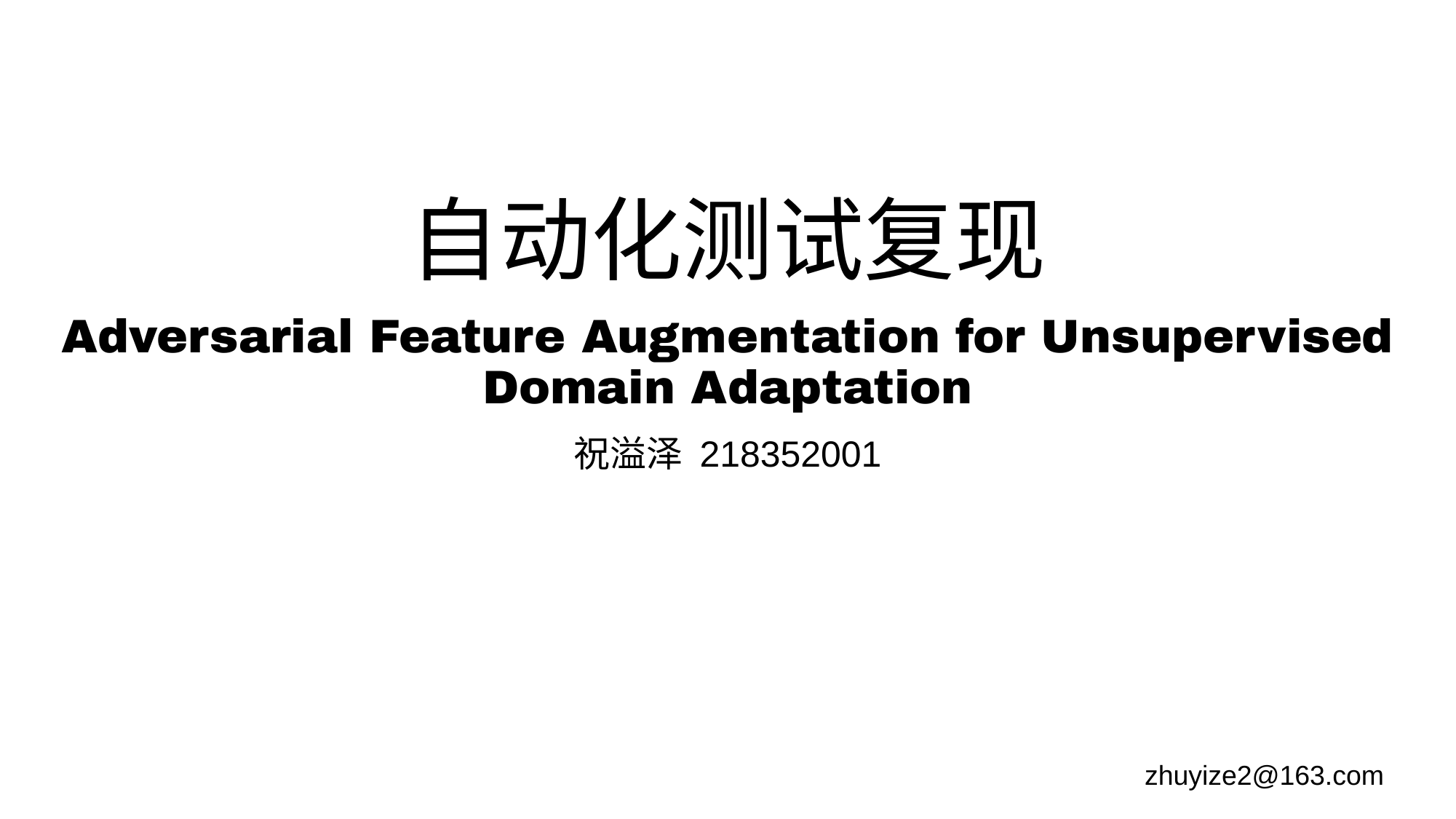

# 自动化测试复现 Adversarial Feature Augmentation for Unsupervised Domain Adaptation
祝溢泽 218352001
zhuyize2@163.com